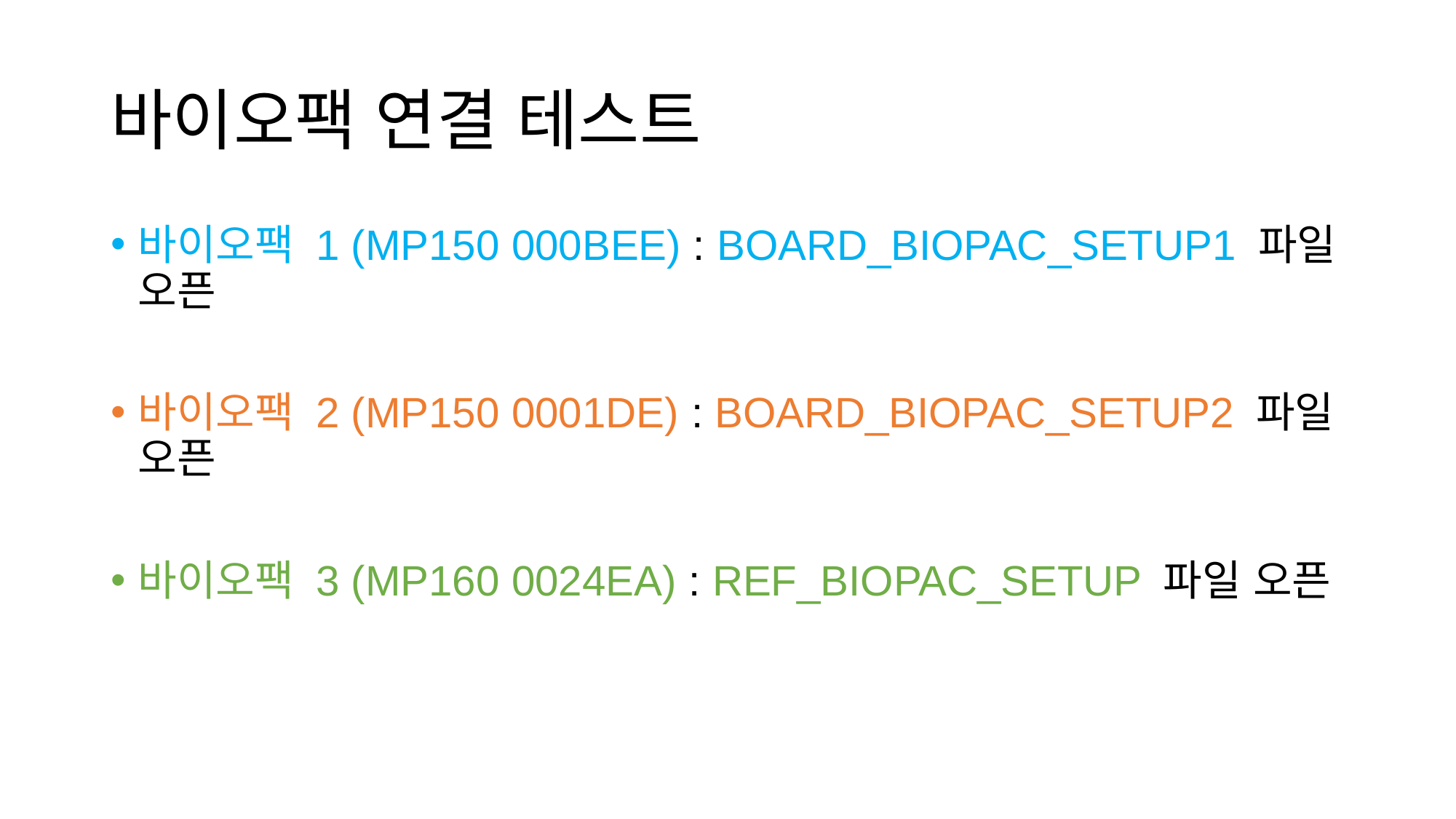

# 바이오팩 연결 테스트
바이오팩 1 (MP150 000BEE) : BOARD_BIOPAC_SETUP1 파일 오픈

바이오팩 2 (MP150 0001DE) : BOARD_BIOPAC_SETUP2 파일 오픈

바이오팩 3 (MP160 0024EA) : REF_BIOPAC_SETUP 파일 오픈